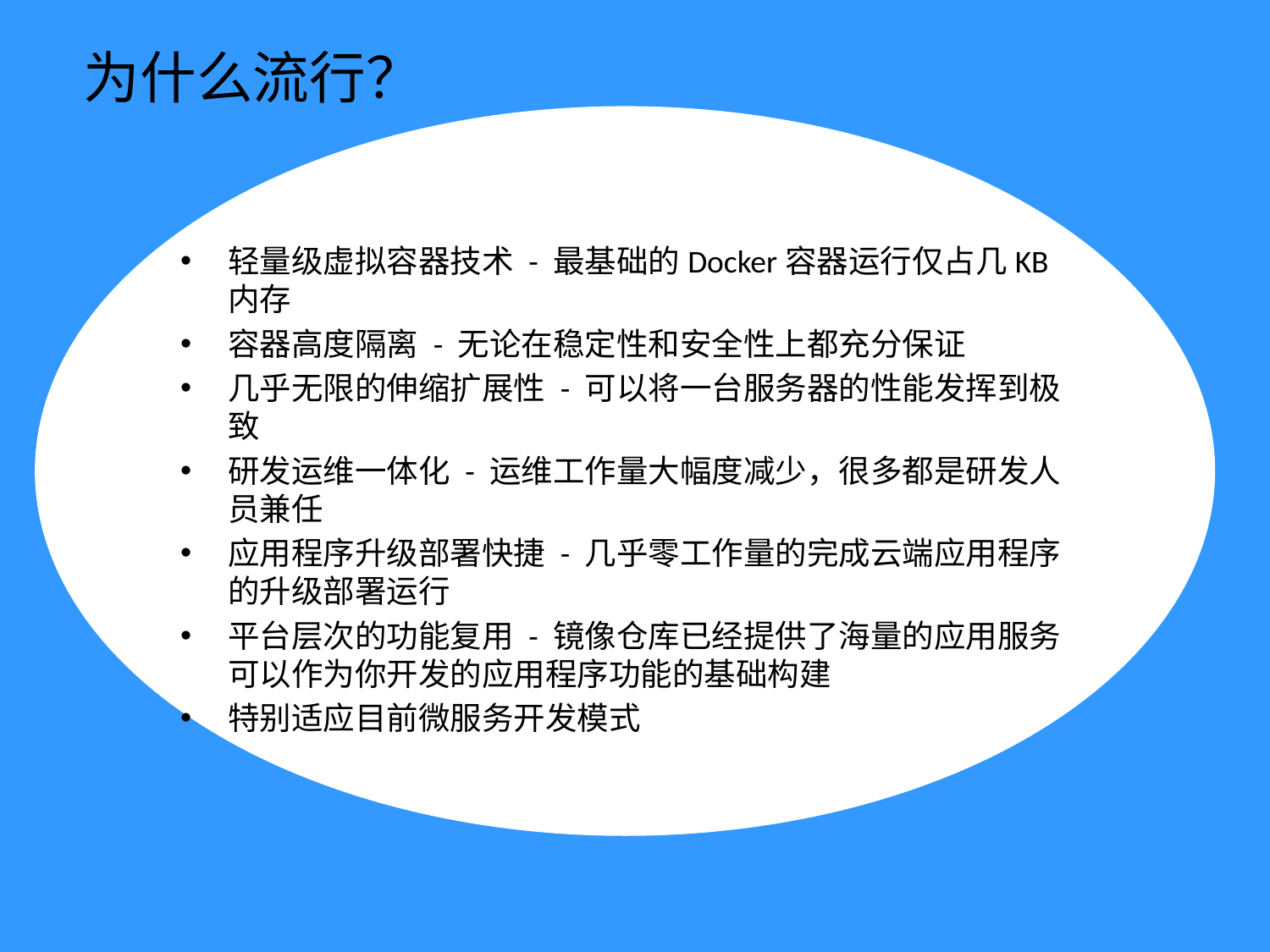

# 为什么流行？
轻量级虚拟容器技术 - 最基础的Docker容器运行仅占几KB内存
容器高度隔离 - 无论在稳定性和安全性上都充分保证
几乎无限的伸缩扩展性 - 可以将一台服务器的性能发挥到极致
研发运维一体化 - 运维工作量大幅度减少，很多都是研发人员兼任
应用程序升级部署快捷 - 几乎零工作量的完成云端应用程序的升级部署运行
平台层次的功能复用 - 镜像仓库已经提供了海量的应用服务可以作为你开发的应用程序功能的基础构建
特别适应目前微服务开发模式